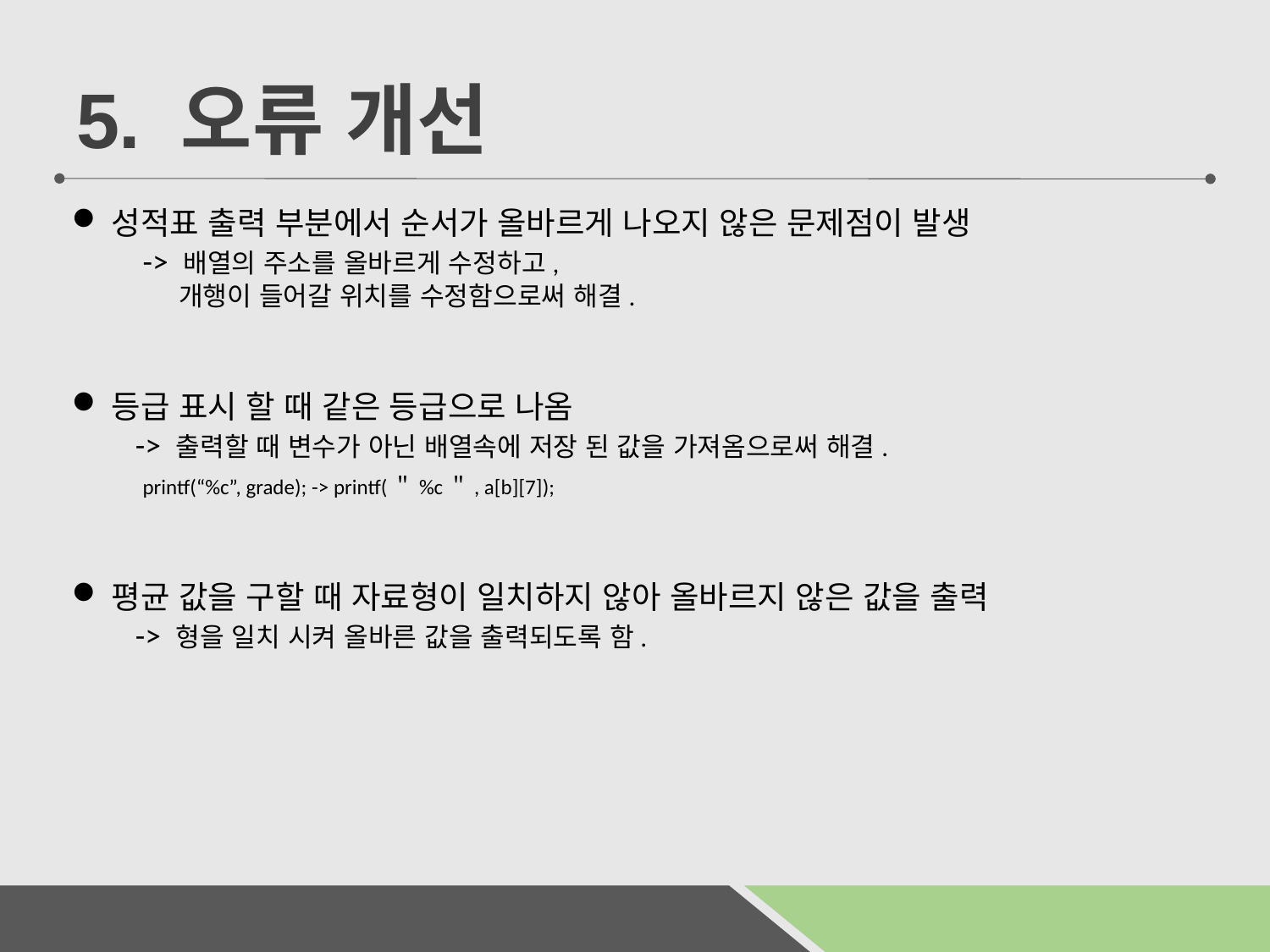

5. 오류 개선
성적표 출력 부분에서 순서가 올바르게 나오지 않은 문제점이 발생
 -> 배열의 주소를 올바르게 수정하고,
     개행이 들어갈 위치를 수정함으로써 해결.

등급 표시 할 때 같은 등급으로 나옴
-> 출력할 때 변수가 아닌 배열속에 저장 된 값을 가져옴으로써 해결.
 printf(“%c”, grade); -> printf(＂%c＂, a[b][7]);

평균 값을 구할 때 자료형이 일치하지 않아 올바르지 않은 값을 출력
-> 형을 일치 시켜 올바른 값을 출력되도록 함.